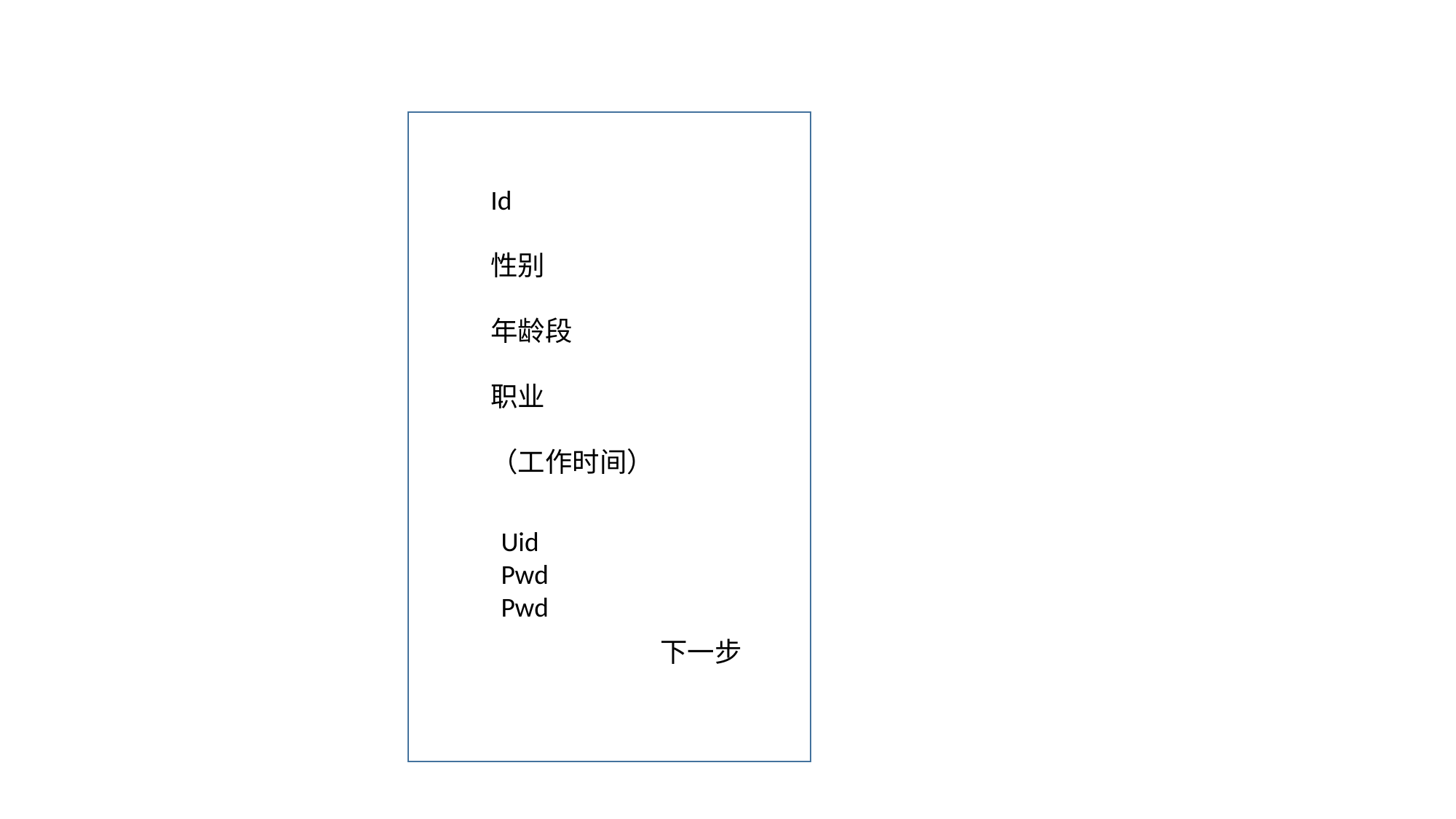

Id

性别

年龄段

职业

（工作时间）

Uid
Pwd
Pwd
下一步